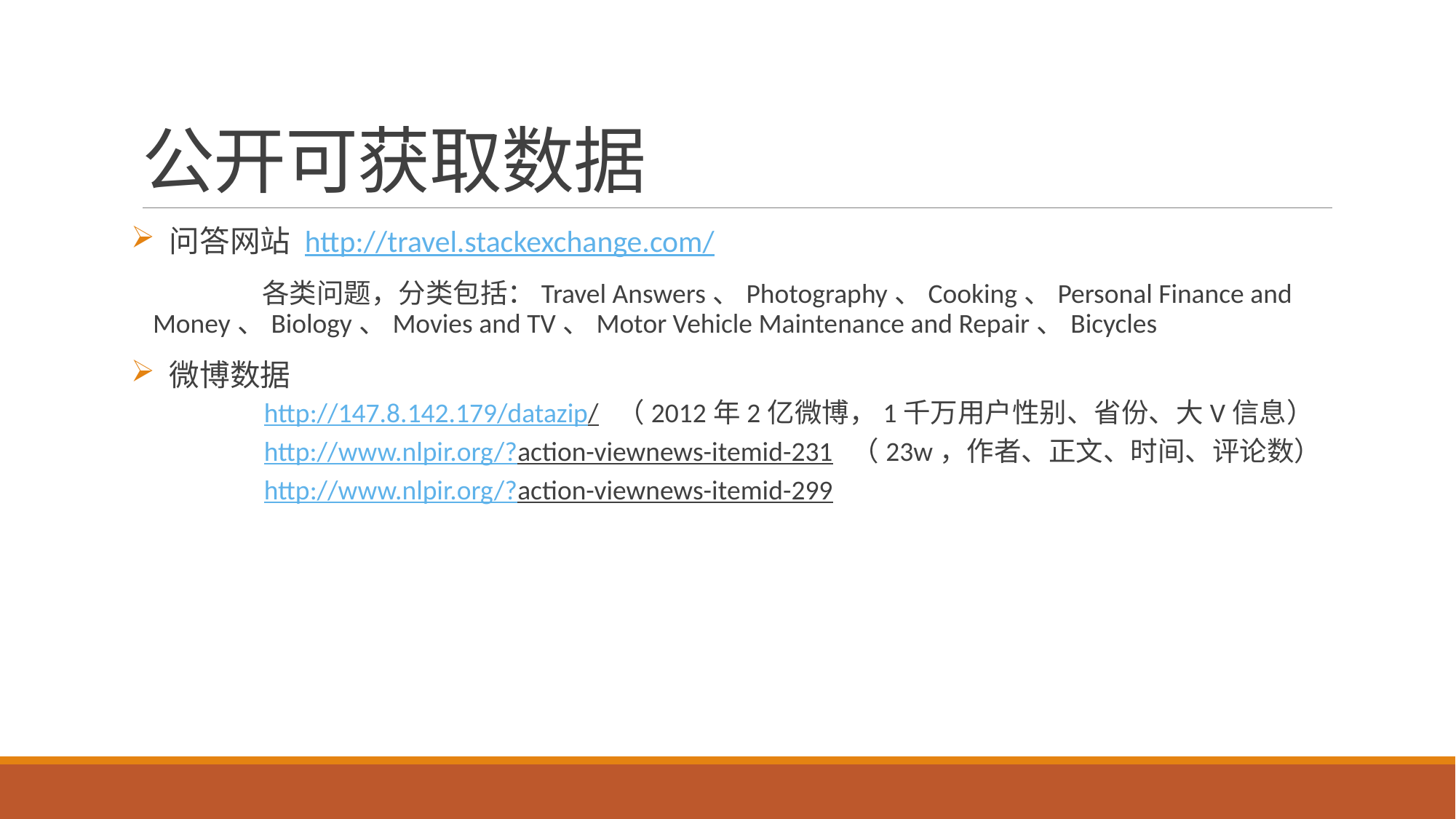

# 公开可获取数据
 问答网站 http://travel.stackexchange.com/
	各类问题，分类包括：Travel Answers、Photography、Cooking、Personal Finance and Money、Biology、Movies and TV、Motor Vehicle Maintenance and Repair、Bicycles
 微博数据
  	http://147.8.142.179/datazip/  （2012年2亿微博，1千万用户性别、省份、大V信息）
  	http://www.nlpir.org/?action-viewnews-itemid-231  （23w，作者、正文、时间、评论数）
  	http://www.nlpir.org/?action-viewnews-itemid-299